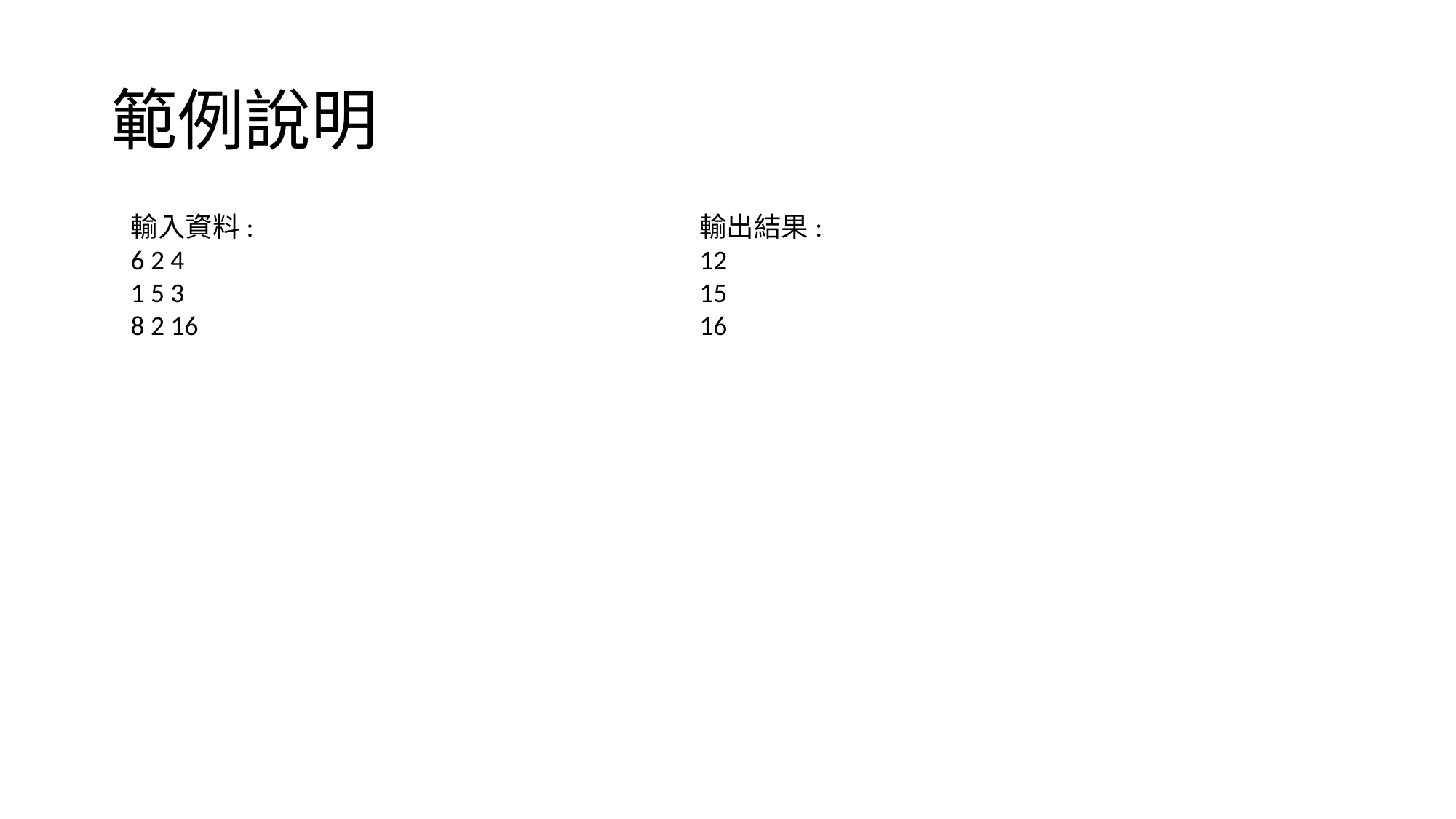

# 範例說明
輸入資料:
6 2 4
1 5 3
8 2 16

輸出結果:
12
15
16